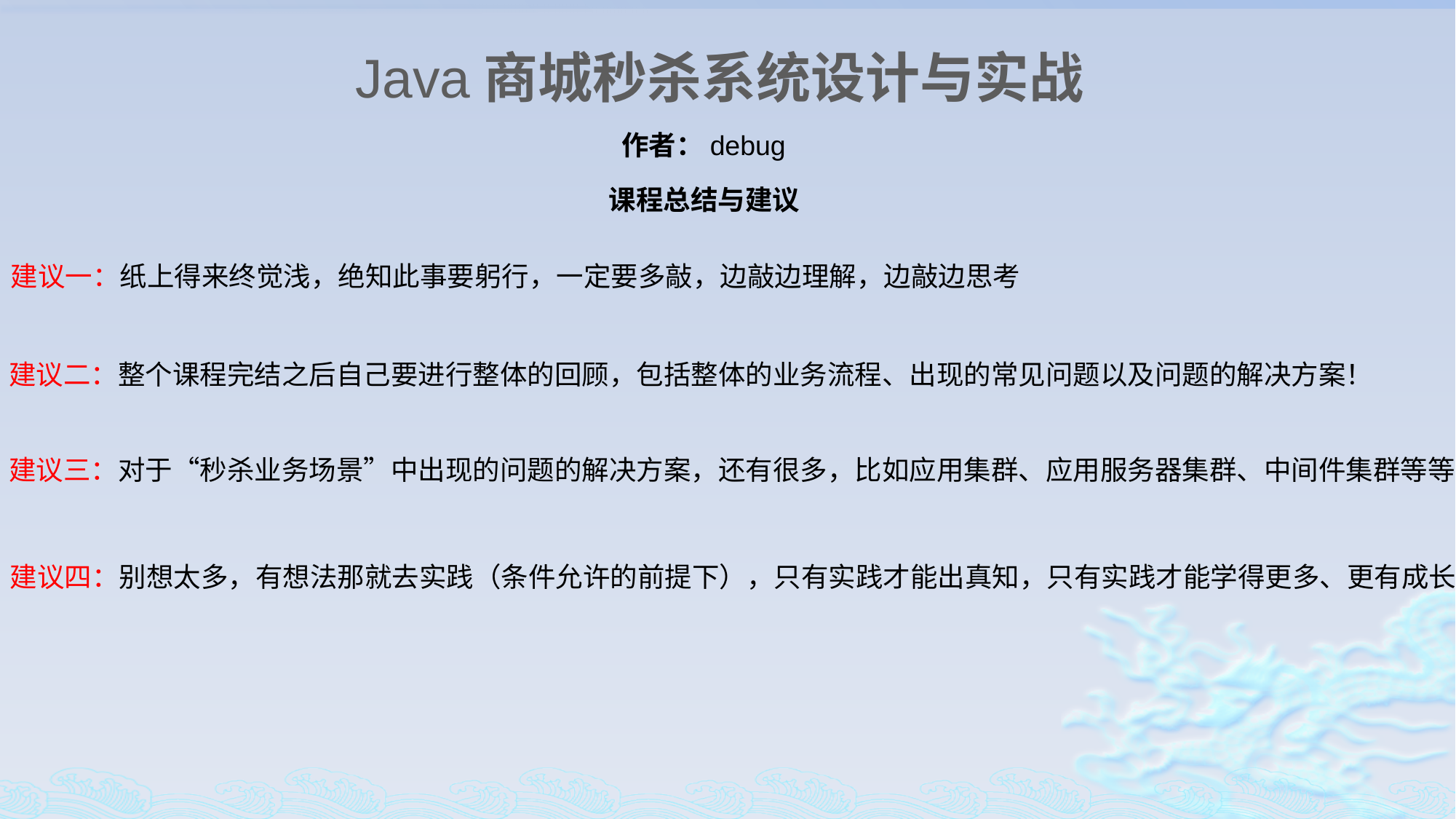

Java商城秒杀系统设计与实战
作者：debug
课程总结与建议
建议一：纸上得来终觉浅，绝知此事要躬行，一定要多敲，边敲边理解，边敲边思考
建议二：整个课程完结之后自己要进行整体的回顾，包括整体的业务流程、出现的常见问题以及问题的解决方案！
建议三：对于“秒杀业务场景”中出现的问题的解决方案，还有很多，比如应用集群、应用服务器集群、中间件集群等等
建议四：别想太多，有想法那就去实践（条件允许的前提下），只有实践才能出真知，只有实践才能学得更多、更有成长